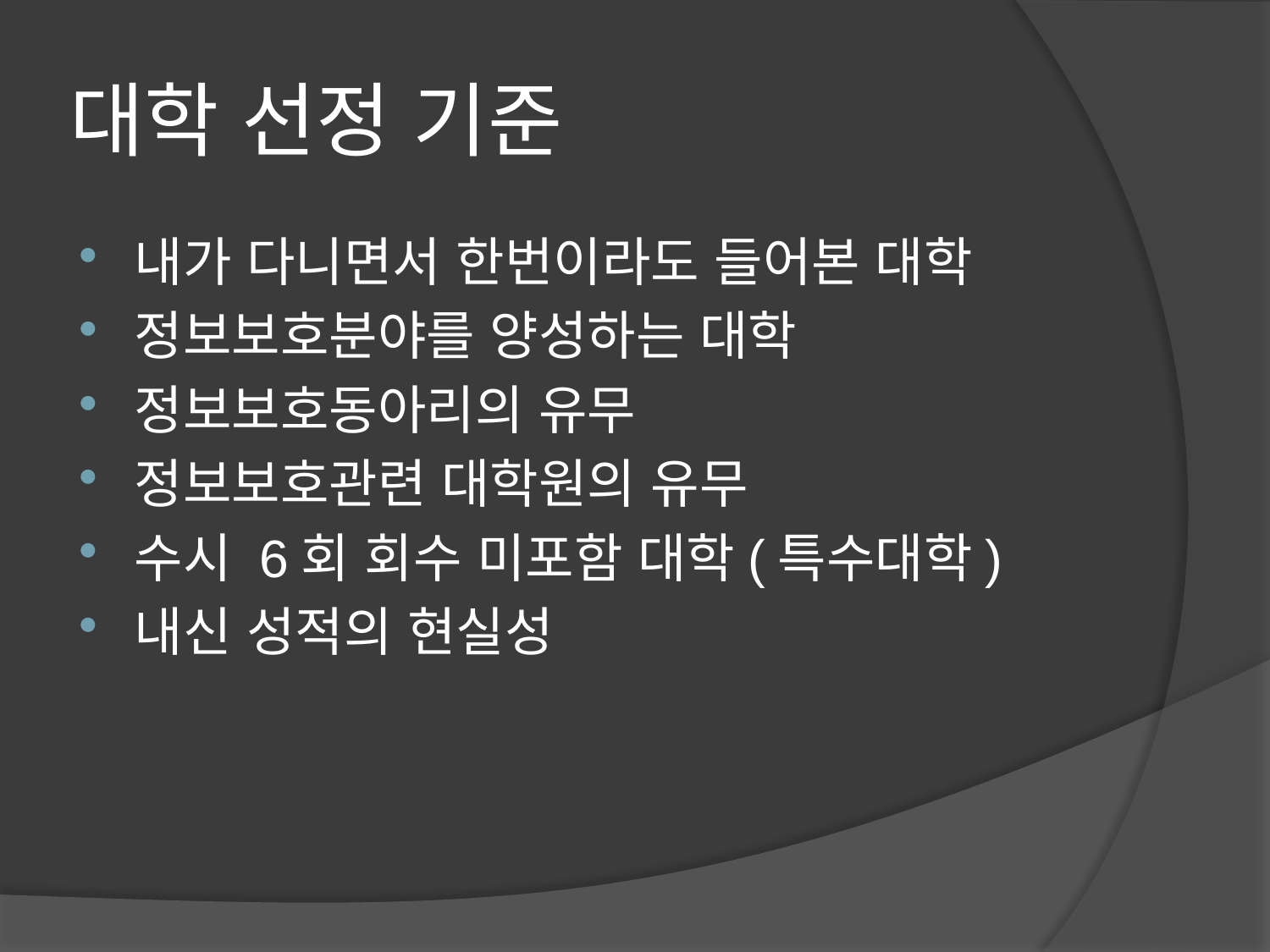

# 대학 선정 기준
내가 다니면서 한번이라도 들어본 대학
정보보호분야를 양성하는 대학
정보보호동아리의 유무
정보보호관련 대학원의 유무
수시 6회 회수 미포함 대학(특수대학)
내신 성적의 현실성